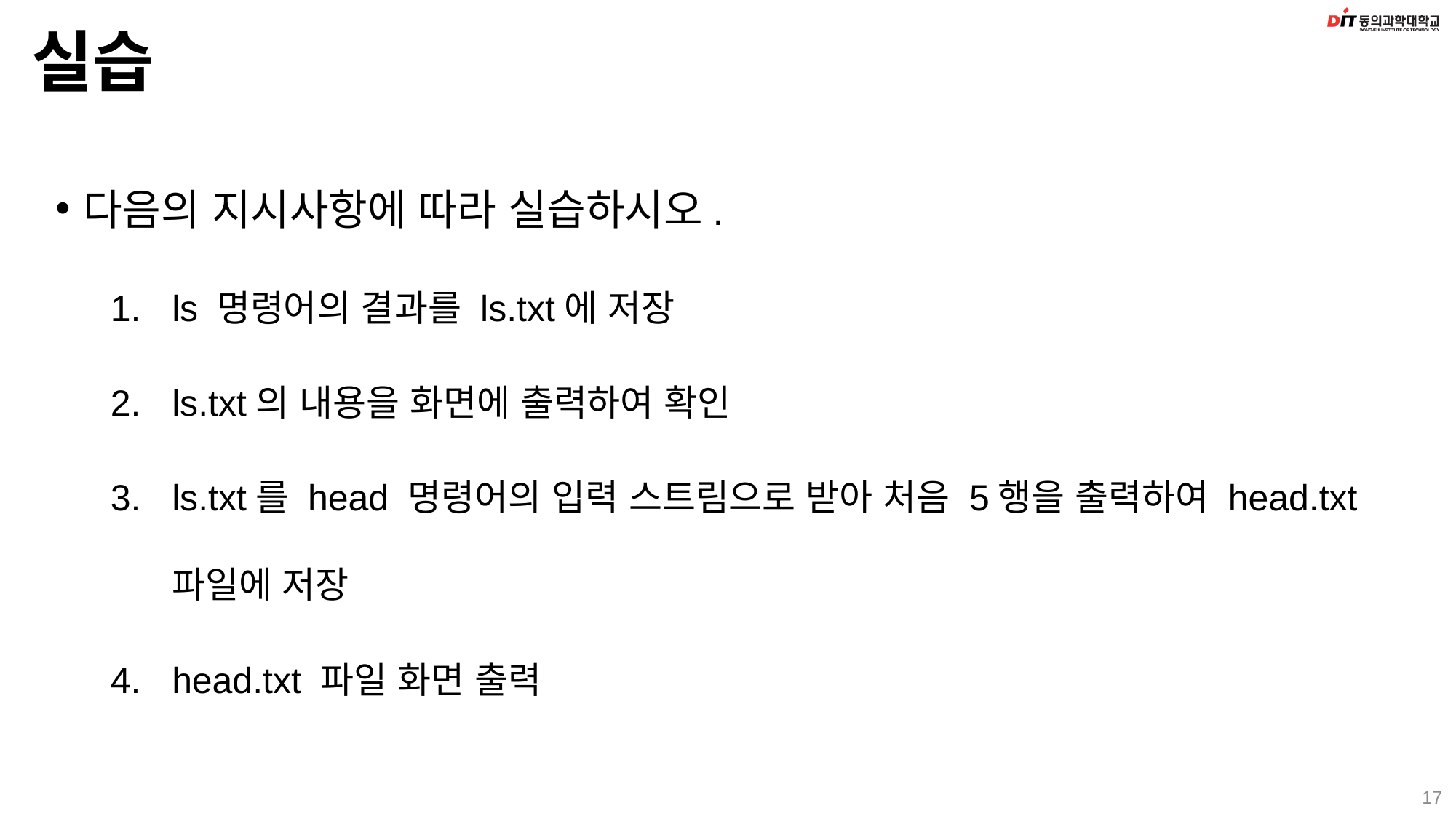

# 실습
다음의 지시사항에 따라 실습하시오.
ls 명령어의 결과를 ls.txt에 저장
ls.txt의 내용을 화면에 출력하여 확인
ls.txt를 head 명령어의 입력 스트림으로 받아 처음 5행을 출력하여 head.txt 파일에 저장
head.txt 파일 화면 출력

17